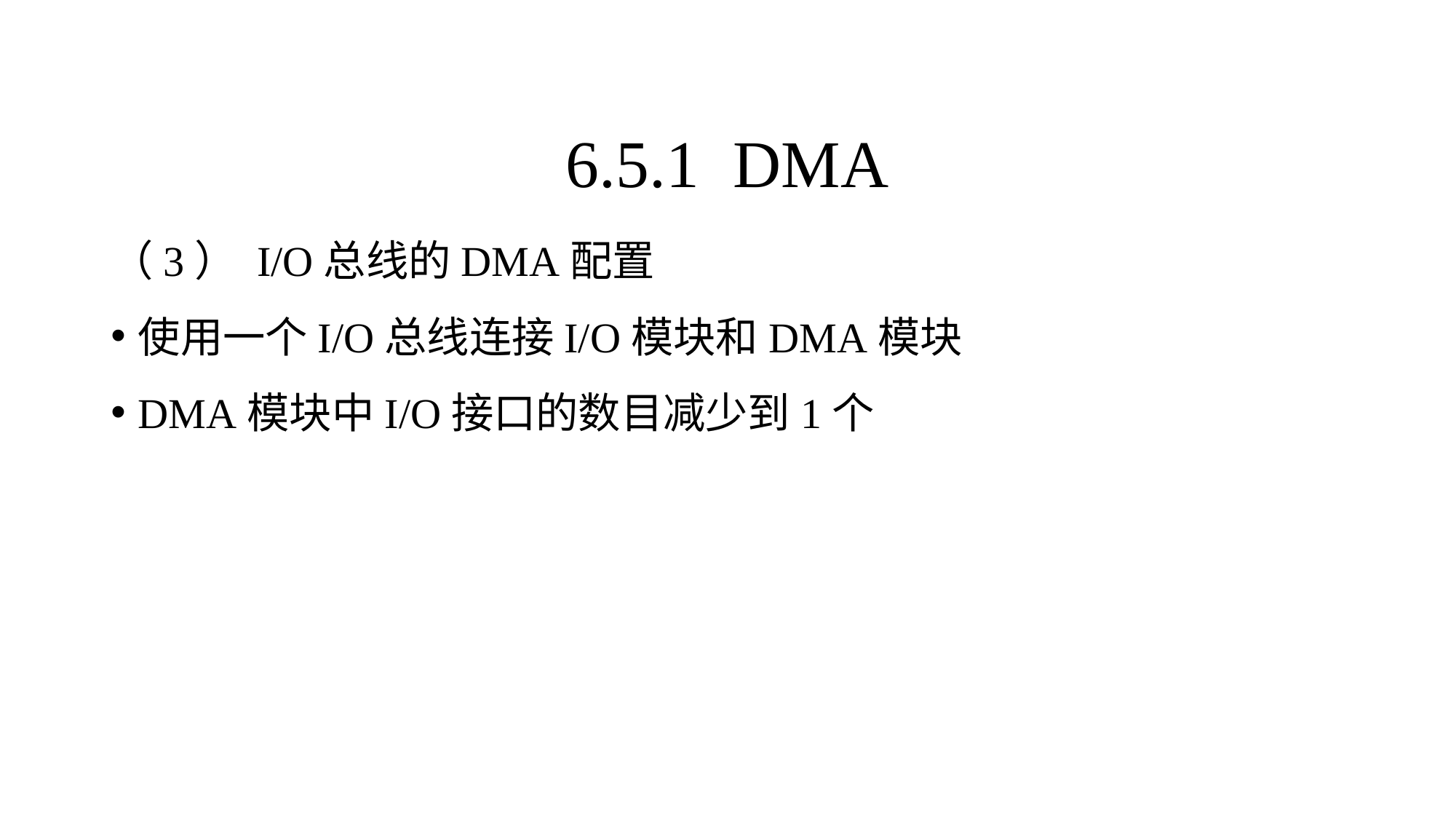

（3） I/O总线的DMA配置
使用一个I/O总线连接I/O模块和DMA模块
DMA模块中I/O接口的数目减少到1个
6.5.1  DMA
5